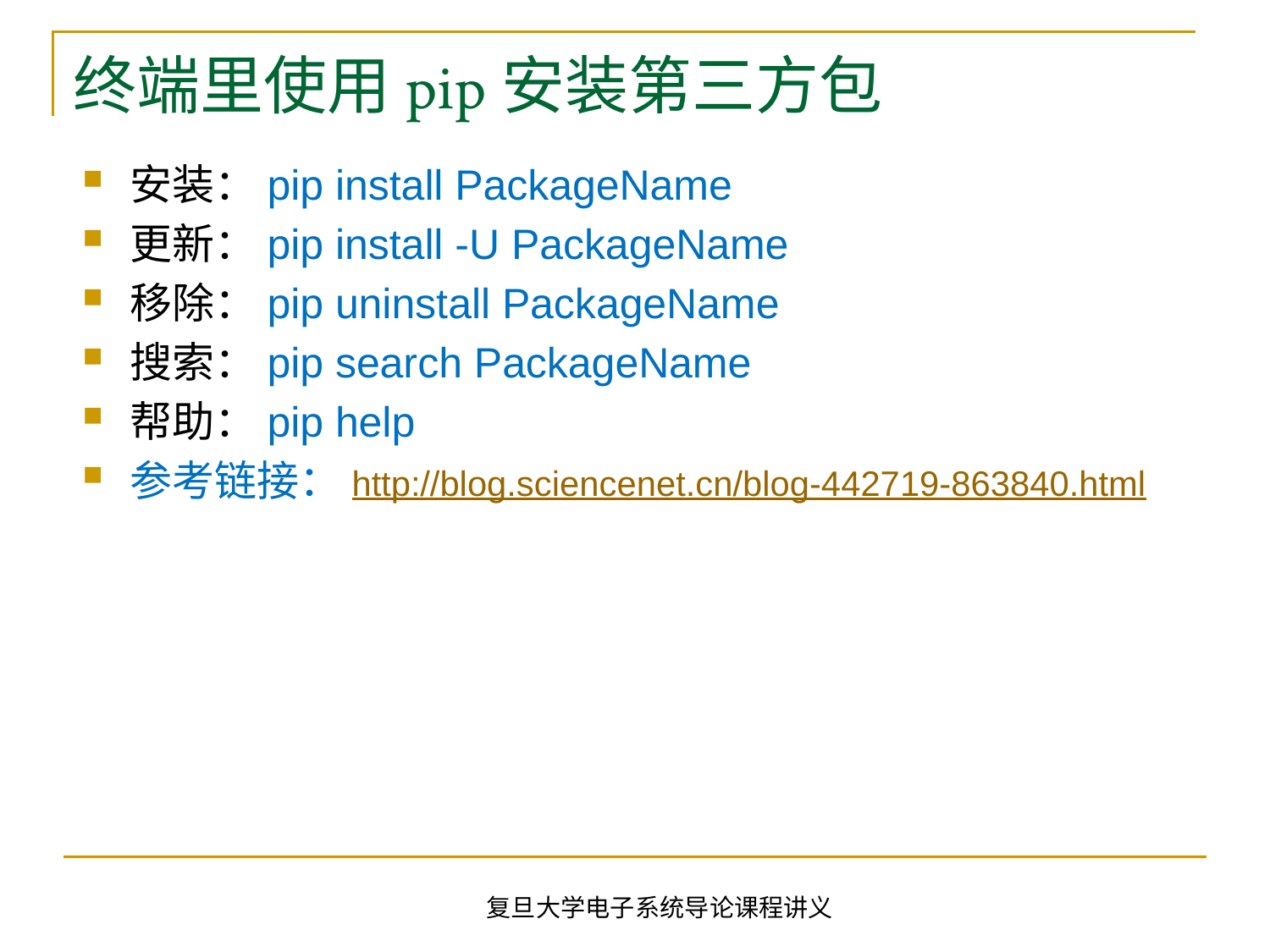

# 终端里使用pip安装第三方包
安装：pip install PackageName
更新：pip install -U PackageName
移除：pip uninstall PackageName
搜索：pip search PackageName
帮助：pip help
参考链接：http://blog.sciencenet.cn/blog-442719-863840.html